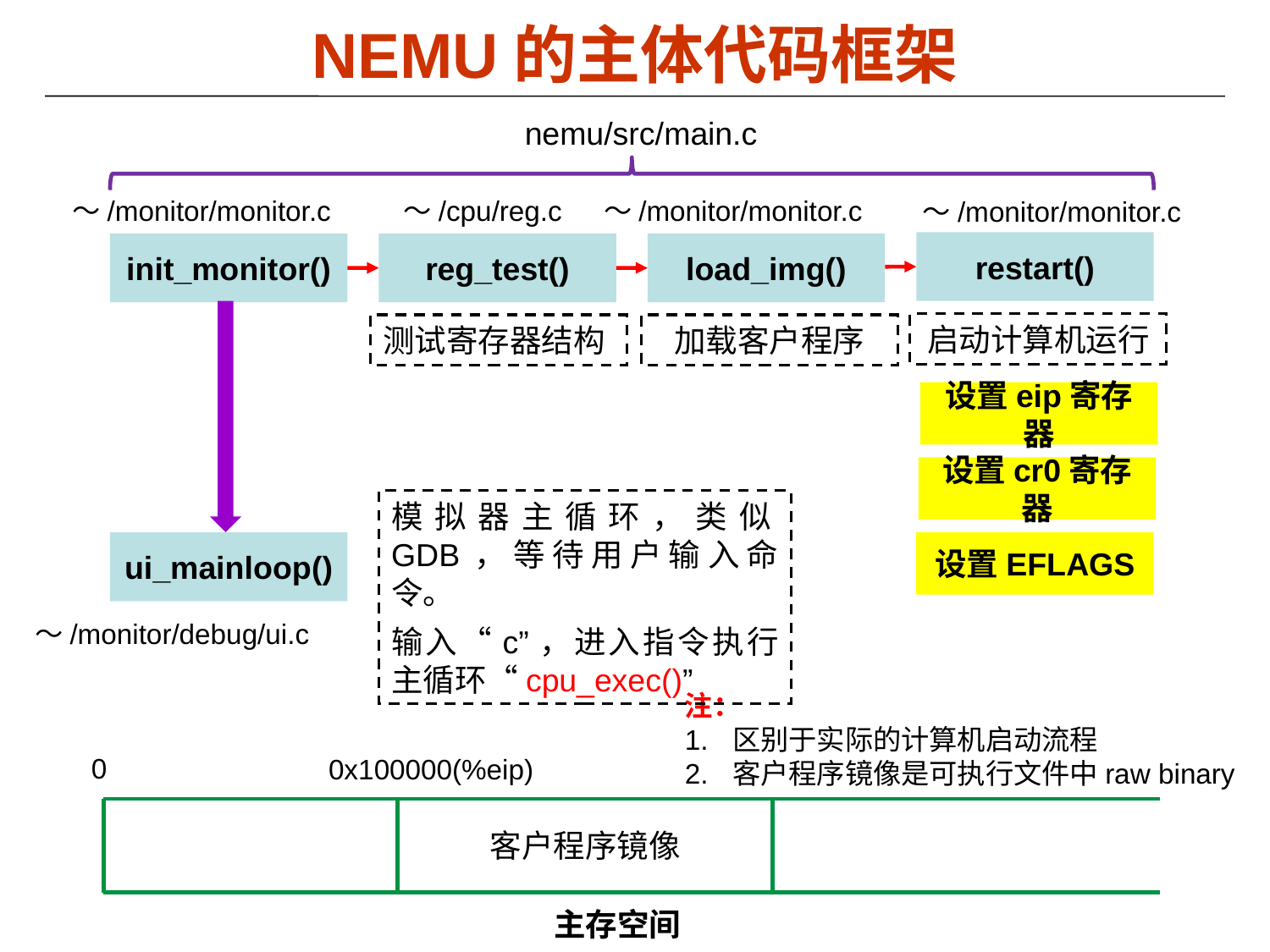

# NEMU的主体代码框架
nemu/src/main.c
～/monitor/monitor.c
～/cpu/reg.c
～/monitor/monitor.c
～/monitor/monitor.c
restart()
init_monitor()
reg_test()
load_img()
启动计算机运行
测试寄存器结构
加载客户程序
设置eip寄存器

设置cr0寄存器
模拟器主循环，类似GDB，等待用户输入命令。
输入“c”，进入指令执行主循环“cpu_exec()”
设置EFLAGS
ui_mainloop()
～/monitor/debug/ui.c
注：
区别于实际的计算机启动流程
客户程序镜像是可执行文件中raw binary
0
0x100000(%eip)
客户程序镜像
主存空间